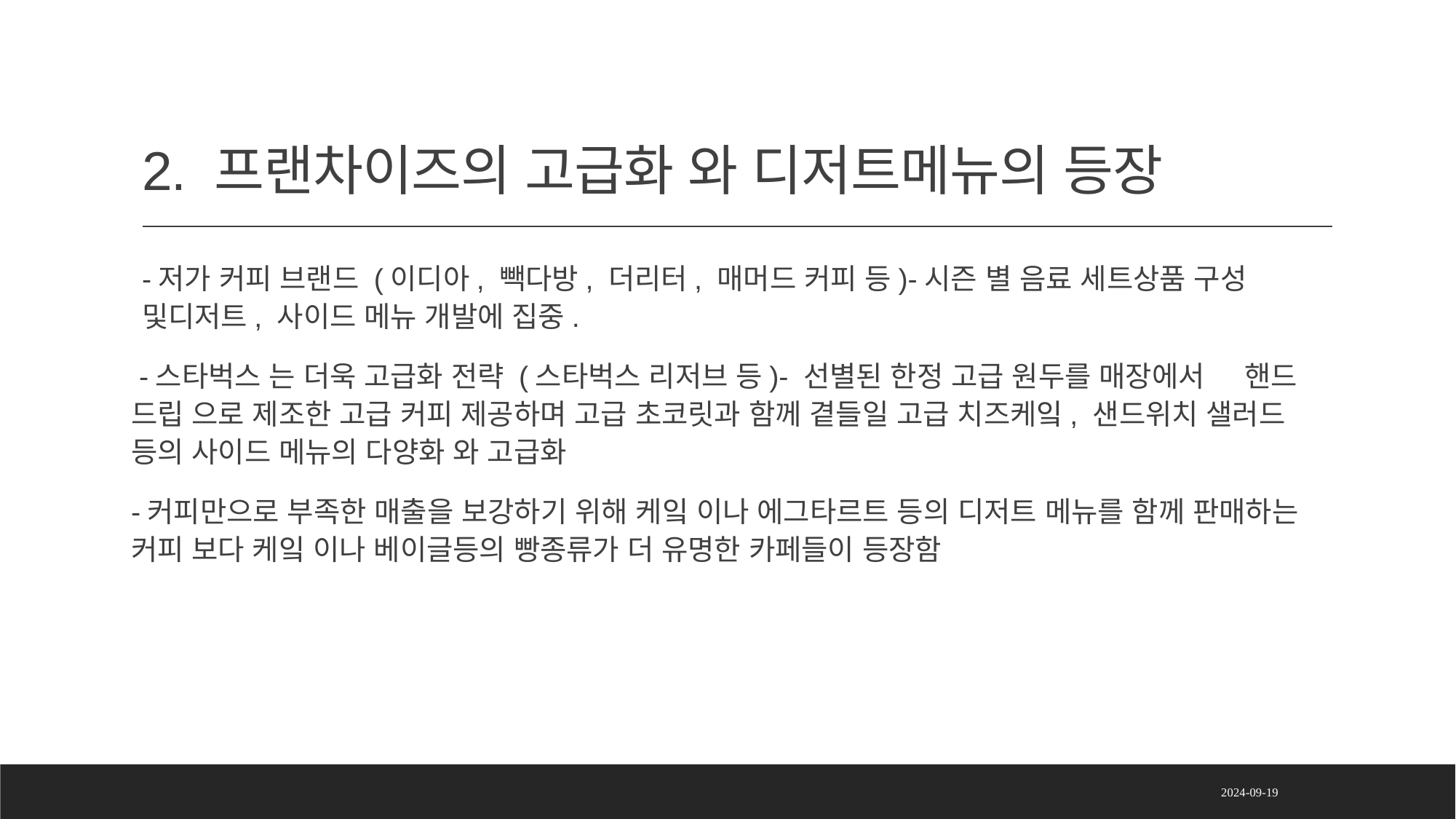

# 2. 프랜차이즈의 고급화 와 디저트메뉴의 등장
-저가 커피 브랜드 (이디아, 빽다방, 더리터, 매머드 커피 등)-시즌 별 음료 세트상품 구성 및디저트, 사이드 메뉴 개발에 집중.
 -스타벅스 는 더욱 고급화 전략 (스타벅스 리저브 등)- 선별된 한정 고급 원두를 매장에서     핸드 드립 으로 제조한 고급 커피 제공하며 고급 초코릿과 함께 곁들일 고급 치즈케잌, 샌드위치 샐러드 등의 사이드 메뉴의 다양화 와 고급화
-커피만으로 부족한 매출을 보강하기 위해 케잌 이나 에그타르트 등의 디저트 메뉴를 함께 판매하는 커피 보다 케잌 이나 베이글등의 빵종류가 더 유명한 카페들이 등장함

2024-09-19